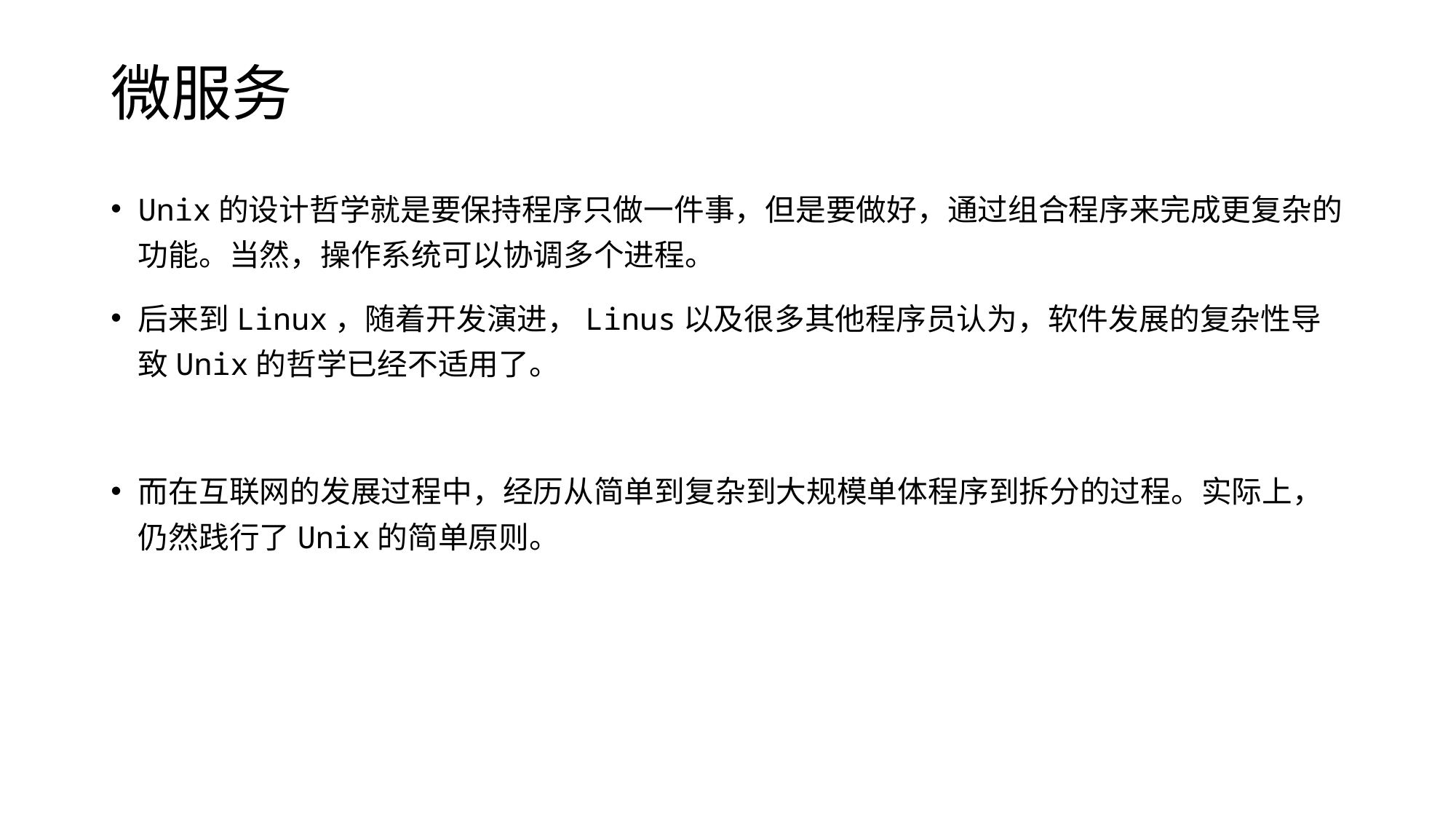

# 微服务
Unix的设计哲学就是要保持程序只做一件事，但是要做好，通过组合程序来完成更复杂的功能。当然，操作系统可以协调多个进程。
后来到Linux，随着开发演进，Linus以及很多其他程序员认为，软件发展的复杂性导致Unix的哲学已经不适用了。

而在互联网的发展过程中，经历从简单到复杂到大规模单体程序到拆分的过程。实际上，仍然践行了Unix的简单原则。